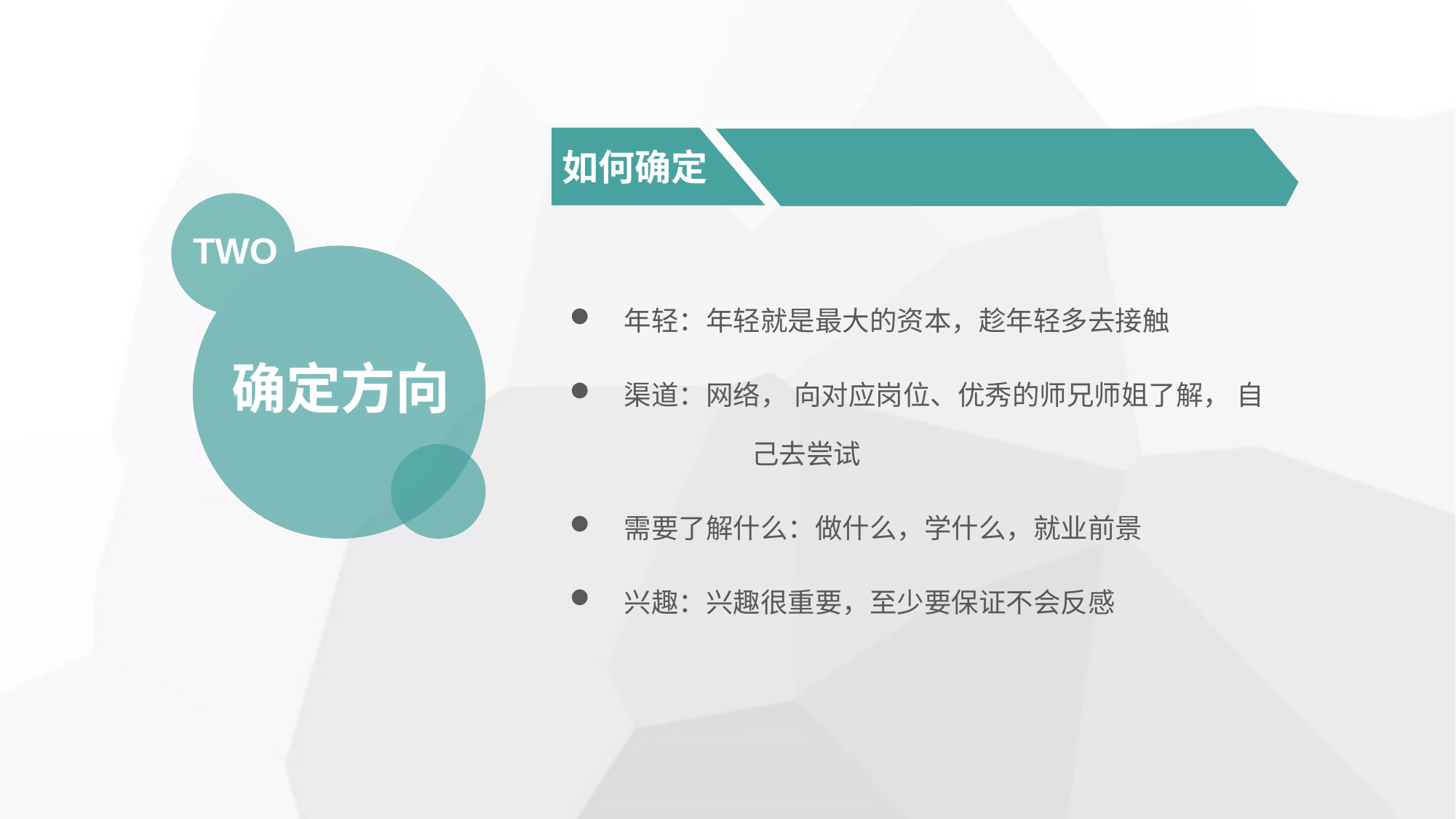

如何确定

TWO

年轻：年轻就是最大的资本，趁年轻多去接触
渠道：网络， 向对应岗位、优秀的师兄师姐了解， 自   	   己去尝试
需要了解什么：做什么，学什么，就业前景
兴趣：兴趣很重要，至少要保证不会反感
确定方向